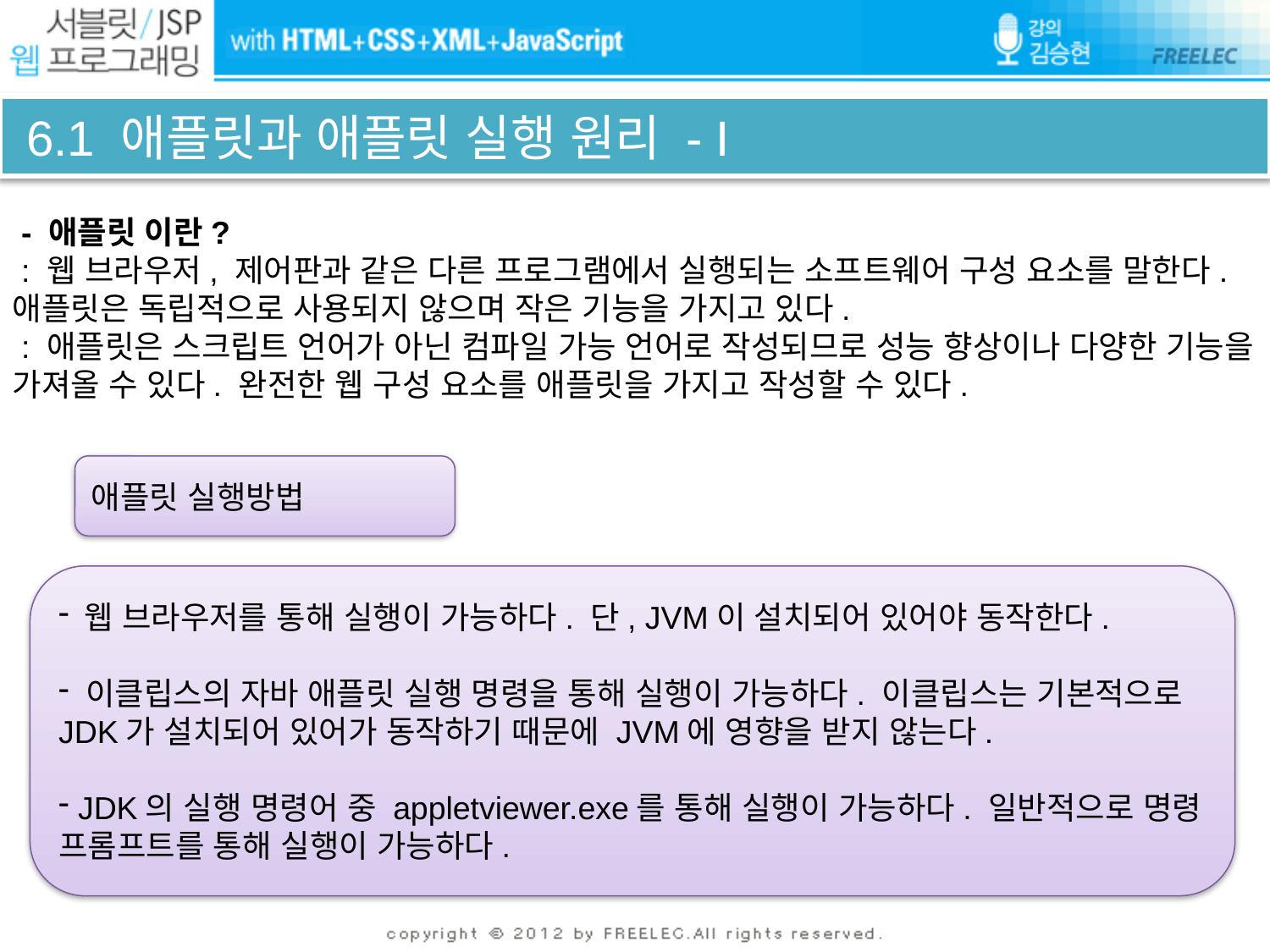

# 6.1 애플릿과 애플릿 실행 원리 - I
 - 애플릿 이란?
 : 웹 브라우저, 제어판과 같은 다른 프로그램에서 실행되는 소프트웨어 구성 요소를 말한다. 애플릿은 독립적으로 사용되지 않으며 작은 기능을 가지고 있다.
 : 애플릿은 스크립트 언어가 아닌 컴파일 가능 언어로 작성되므로 성능 향상이나 다양한 기능을 가져올 수 있다. 완전한 웹 구성 요소를 애플릿을 가지고 작성할 수 있다.

애플릿 실행방법
 웹 브라우저를 통해 실행이 가능하다. 단, JVM이 설치되어 있어야 동작한다.

 이클립스의 자바 애플릿 실행 명령을 통해 실행이 가능하다. 이클립스는 기본적으로 JDK가 설치되어 있어가 동작하기 때문에 JVM에 영향을 받지 않는다.

 JDK의 실행 명령어 중 appletviewer.exe를 통해 실행이 가능하다. 일반적으로 명령 프롬프트를 통해 실행이 가능하다.